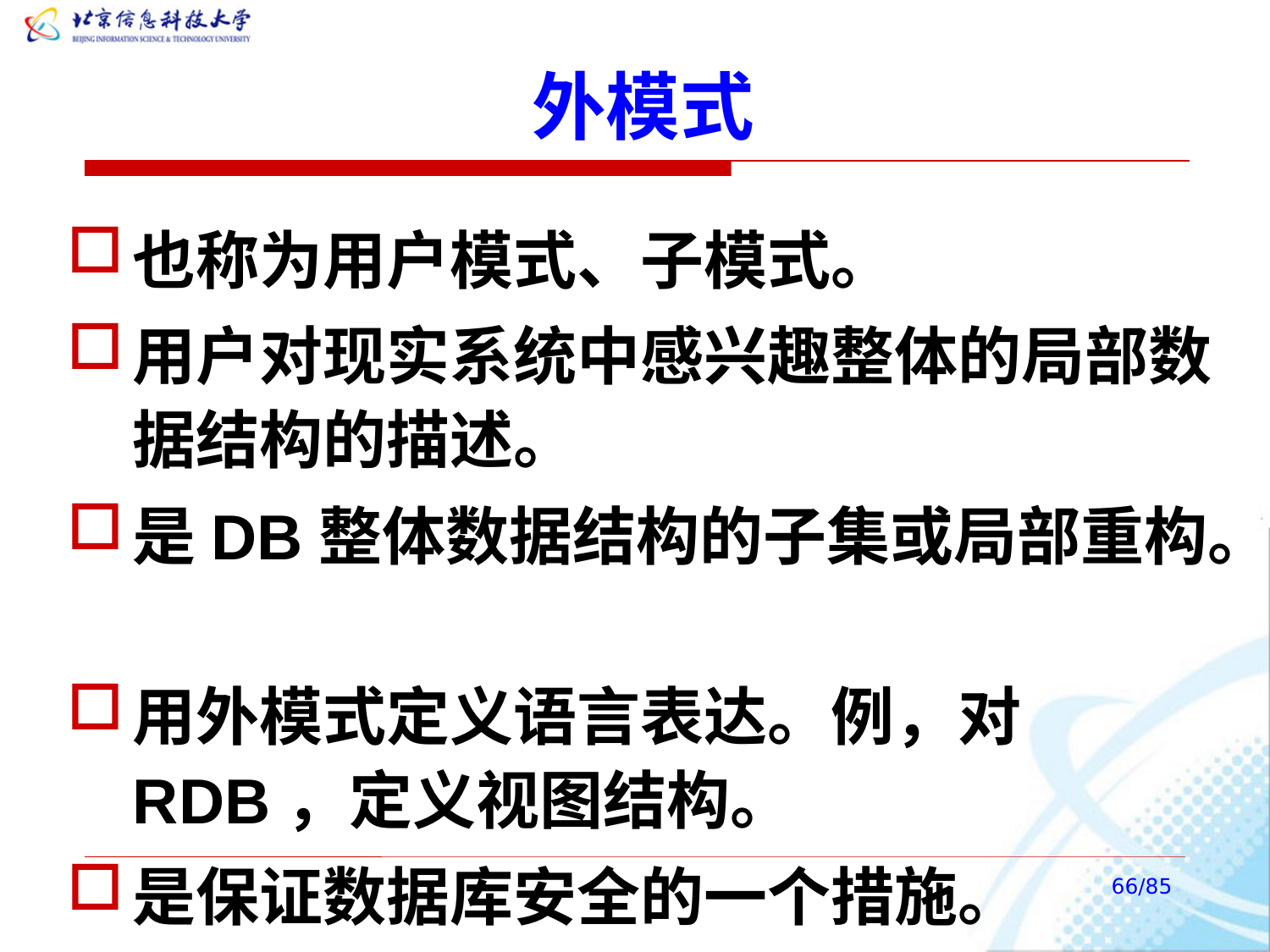

# 外模式
也称为用户模式、子模式。
用户对现实系统中感兴趣整体的局部数据结构的描述。
是DB整体数据结构的子集或局部重构。
用外模式定义语言表达。例，对RDB，定义视图结构。
是保证数据库安全的一个措施。

66/85